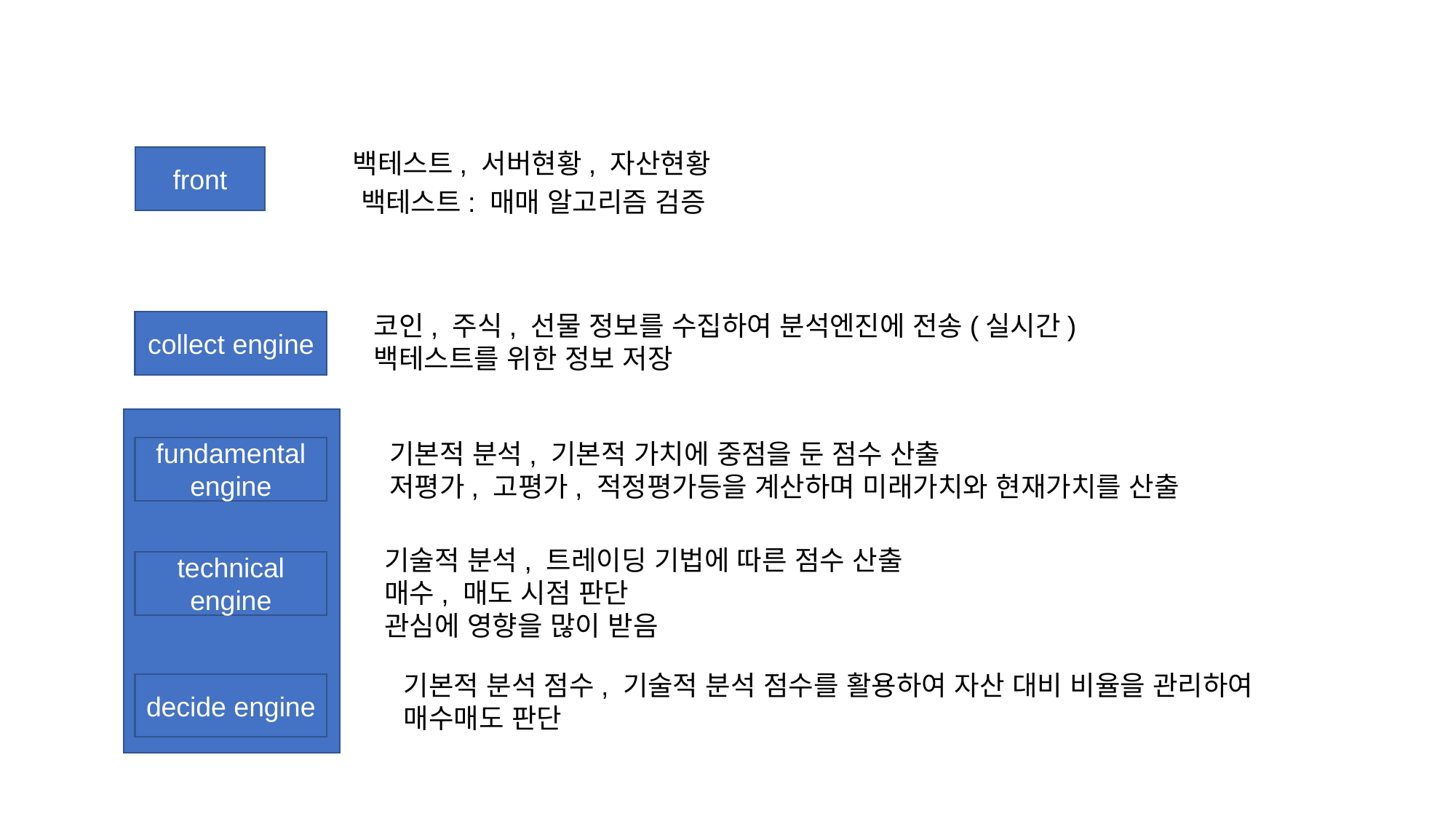

백테스트, 서버현황, 자산현황
front
백테스트: 매매 알고리즘 검증
코인, 주식, 선물 정보를 수집하여 분석엔진에 전송(실시간)
백테스트를 위한 정보 저장
collect engine

기본적 분석, 기본적 가치에 중점을 둔 점수 산출
저평가, 고평가, 적정평가등을 계산하며 미래가치와 현재가치를 산출
fundamental engine
기술적 분석, 트레이딩 기법에 따른 점수 산출
매수, 매도 시점 판단
관심에 영향을 많이 받음
technical engine
기본적 분석 점수, 기술적 분석 점수를 활용하여 자산 대비 비율을 관리하여
매수매도 판단
decide engine